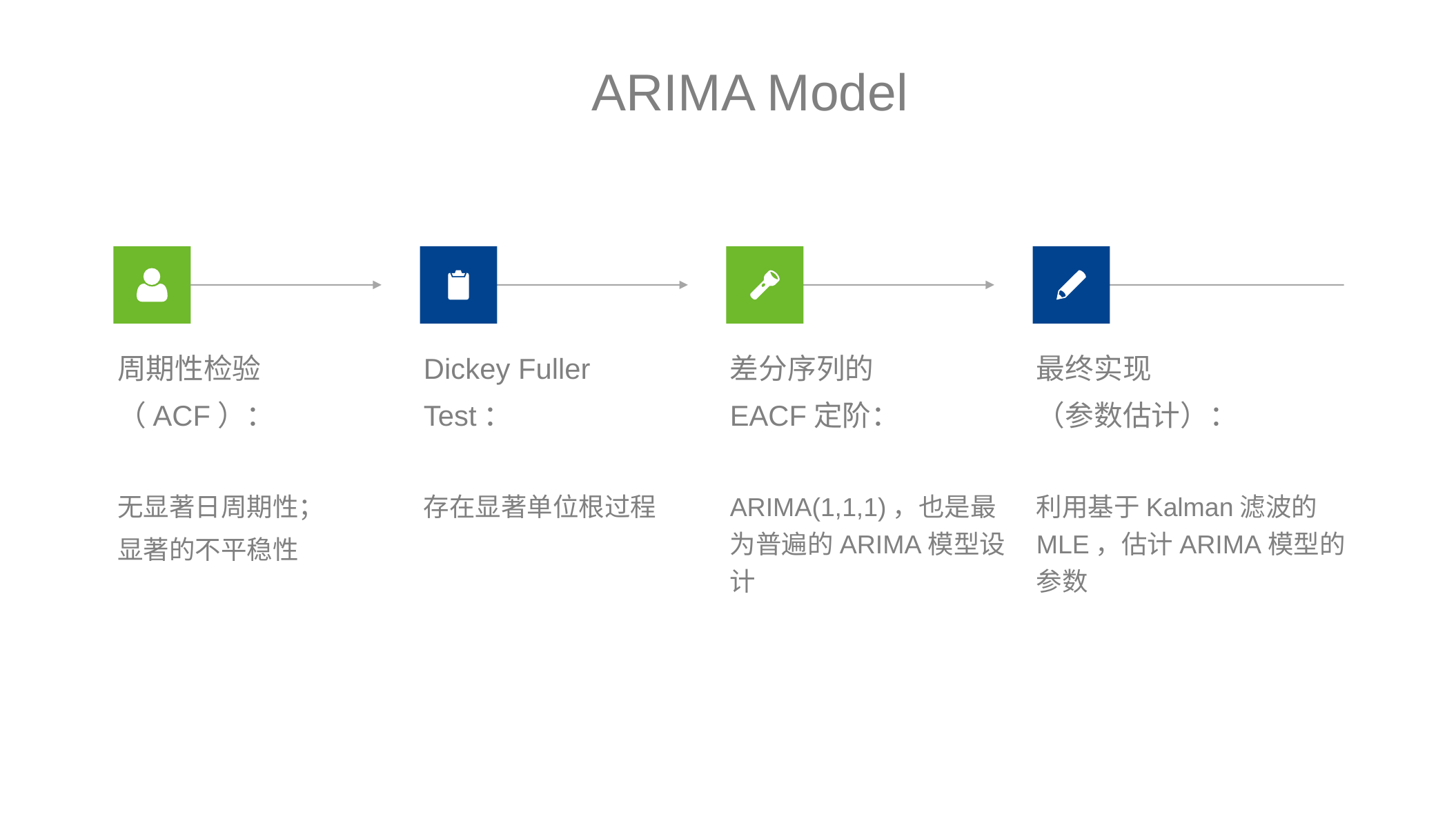

ARIMA Model

周期性检验
（ACF）：

无显著日周期性；
显著的不平稳性
Dickey Fuller
Test：

存在显著单位根过程
差分序列的
EACF定阶：

ARIMA(1,1,1)，也是最为普遍的ARIMA模型设计
最终实现
（参数估计）：

利用基于Kalman滤波的MLE，估计ARIMA模型的参数